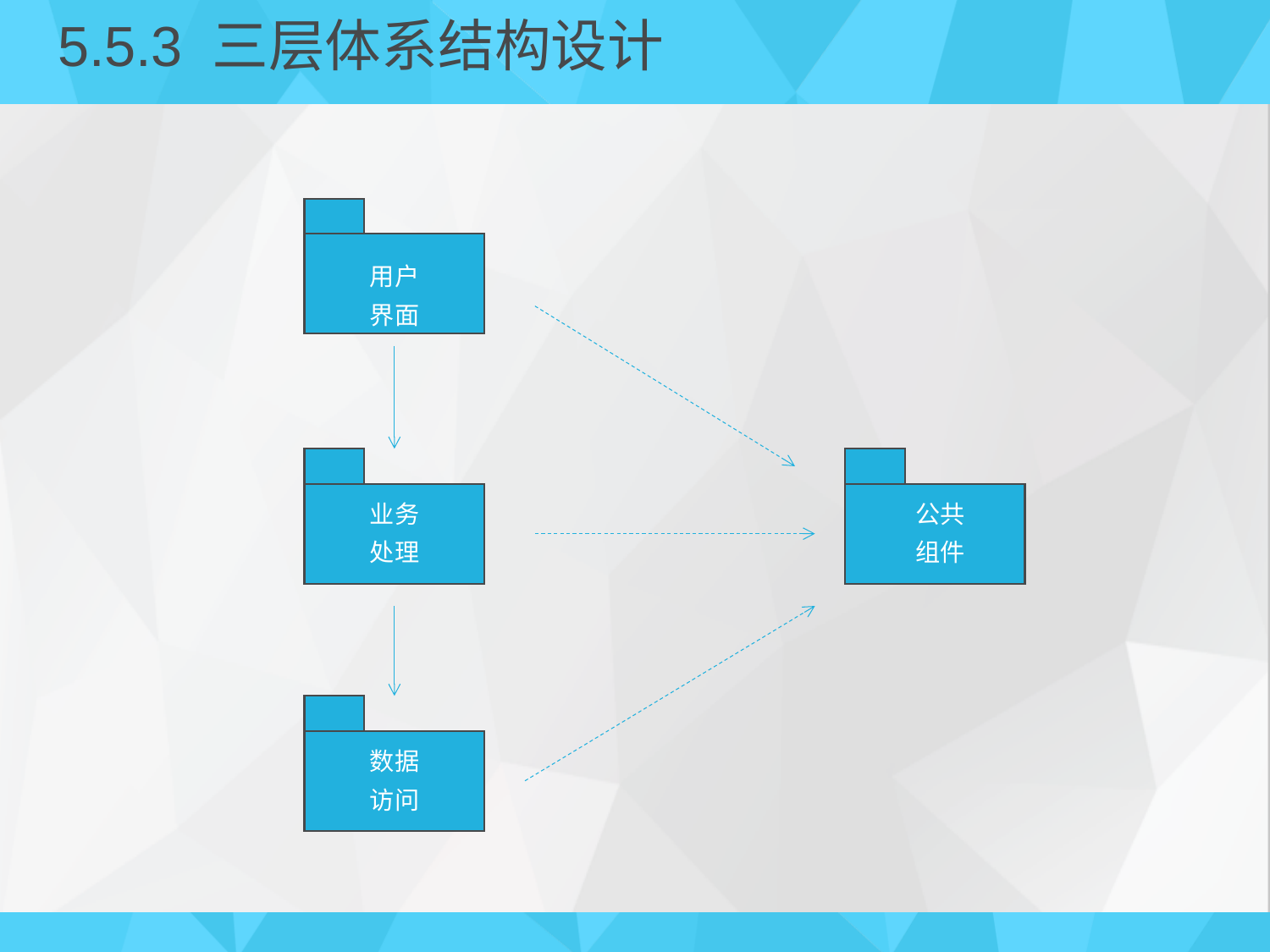

# 5.5.3 三层体系结构设计

用户
界面

业务
处理
公共
组件

数据
访问